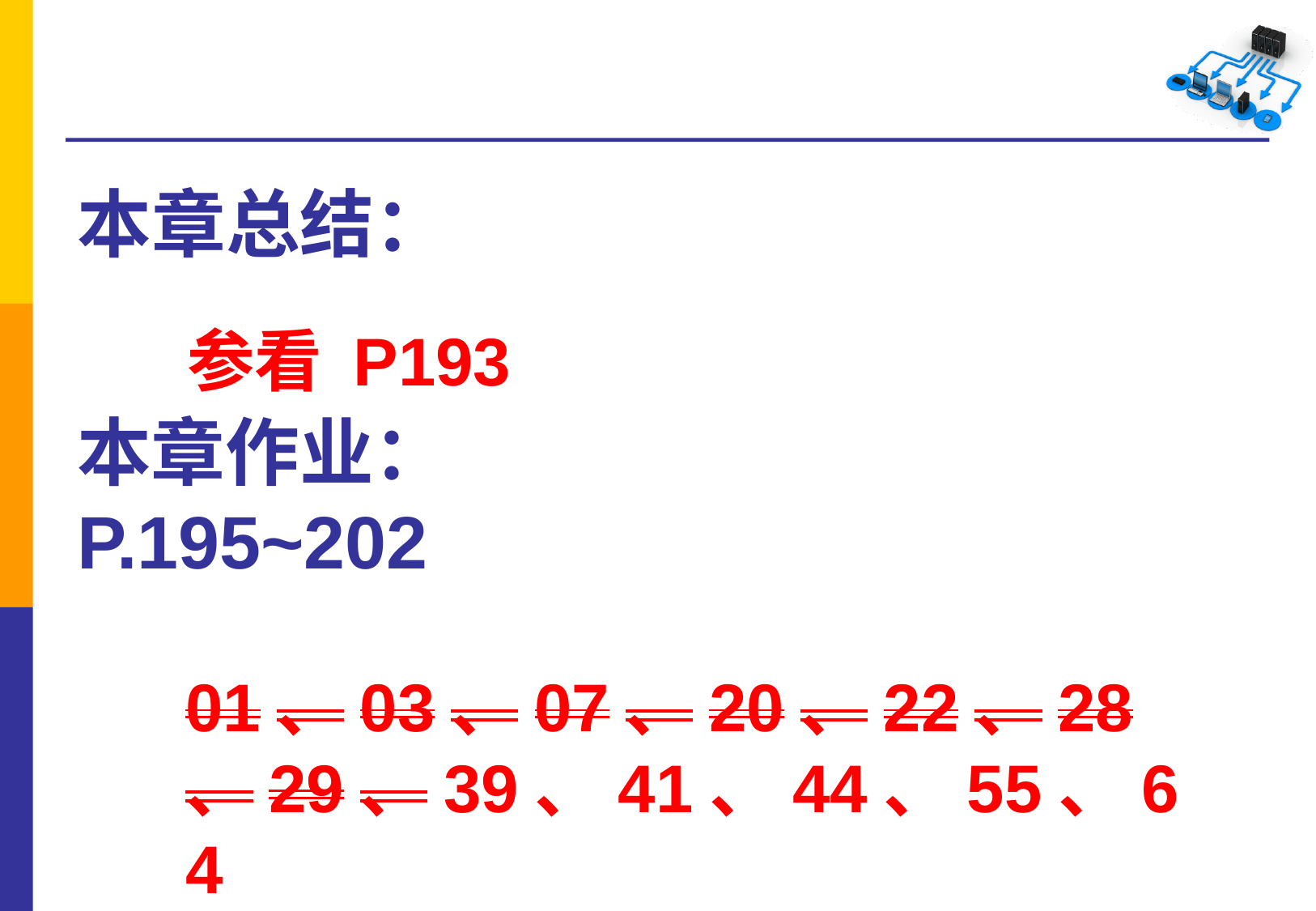

# 本章总结：
参看 P193
本章作业： P.195~202
01、03、07、20、22、28、29、39、41、44、55、64